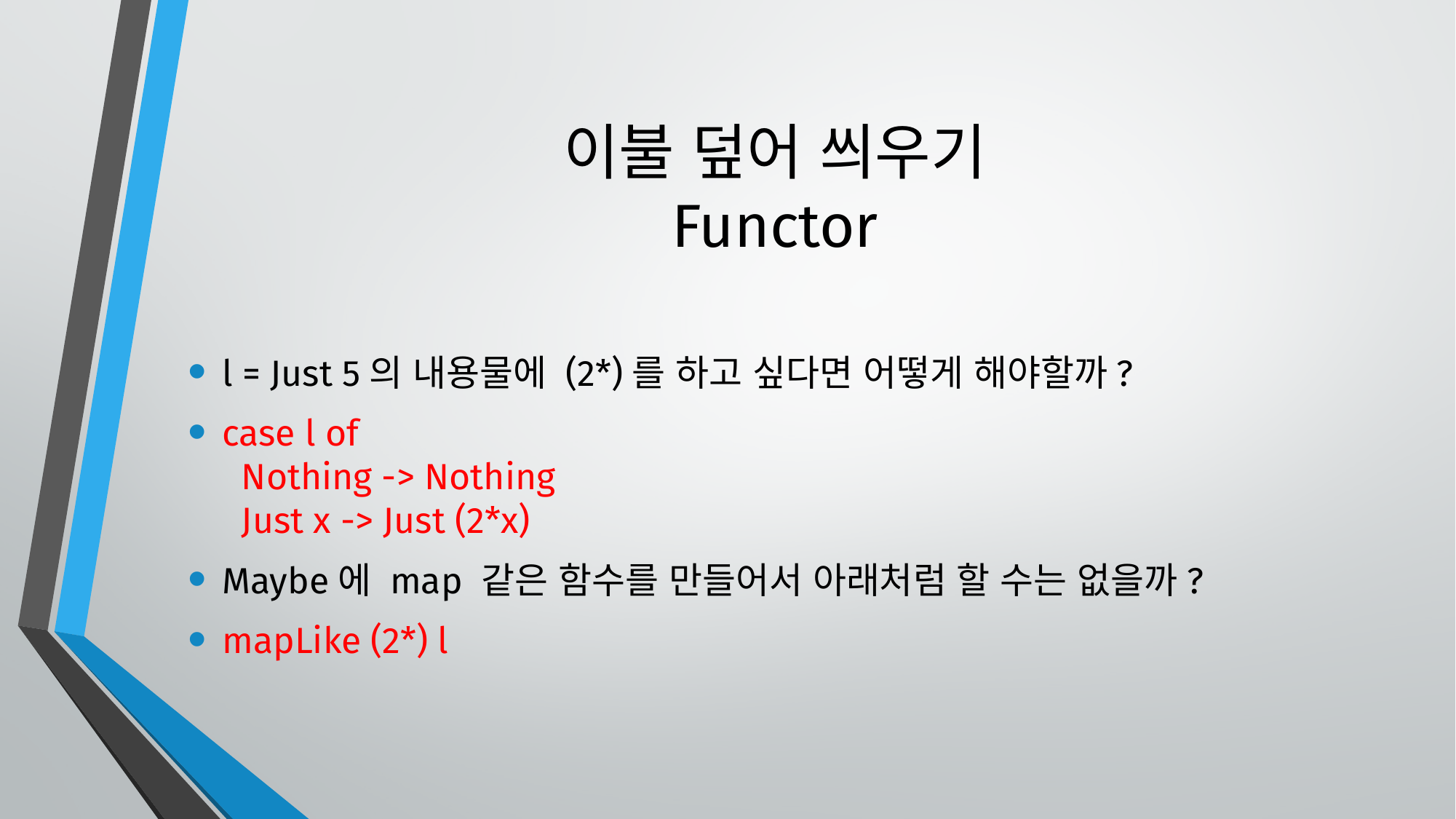

# 이불 덮어 씌우기 Functor
l = Just 5의 내용물에 (2*)를 하고 싶다면 어떻게 해야할까?
case l of
  Nothing -> Nothing
  Just x -> Just (2*x)
Maybe에 map 같은 함수를 만들어서 아래처럼 할 수는 없을까?
mapLike (2*) l